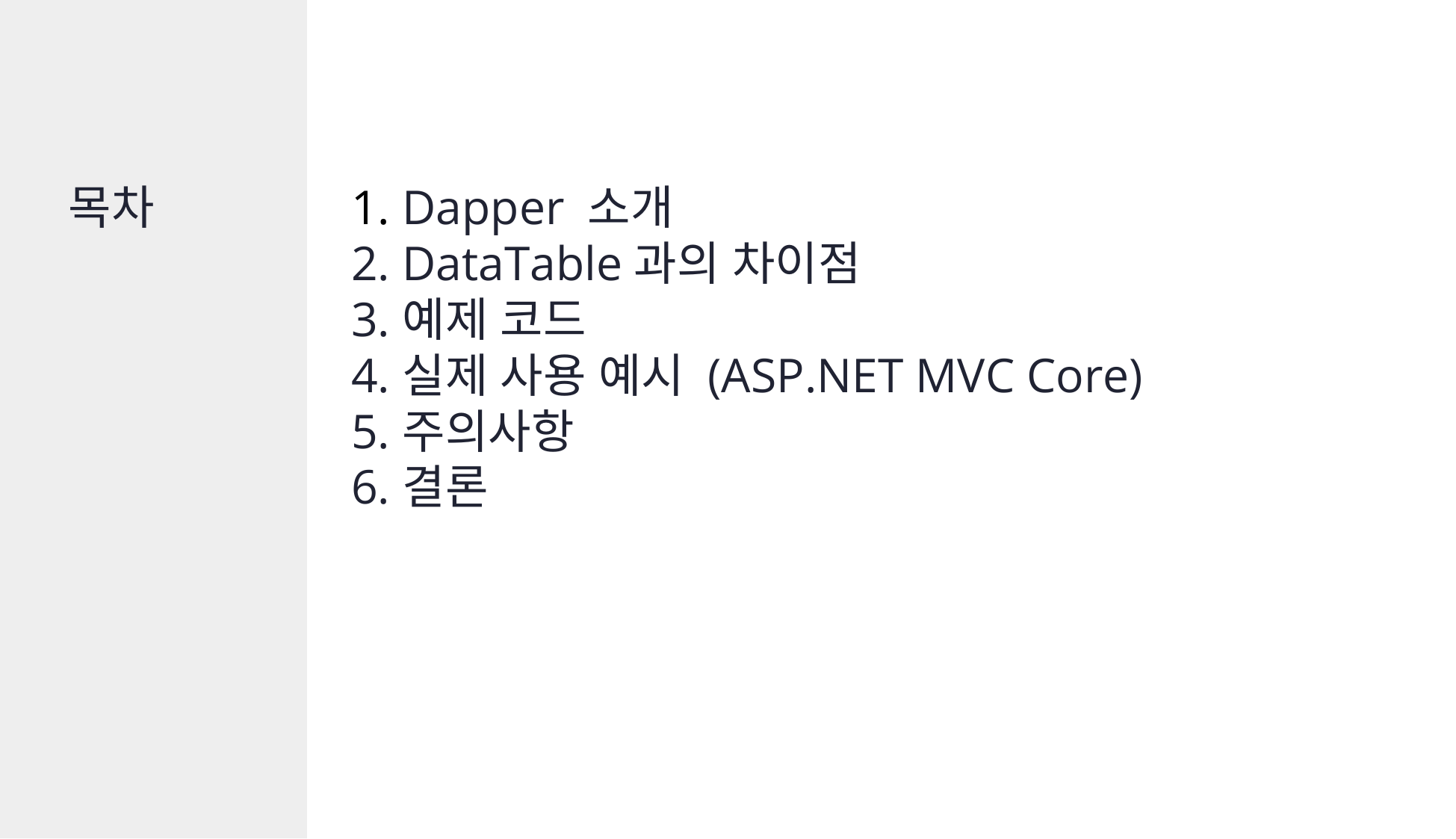

Dapper 소개
DataTable과의 차이점
예제 코드
실제 사용 예시 (ASP.NET MVC Core)
주의사항
결론
목차